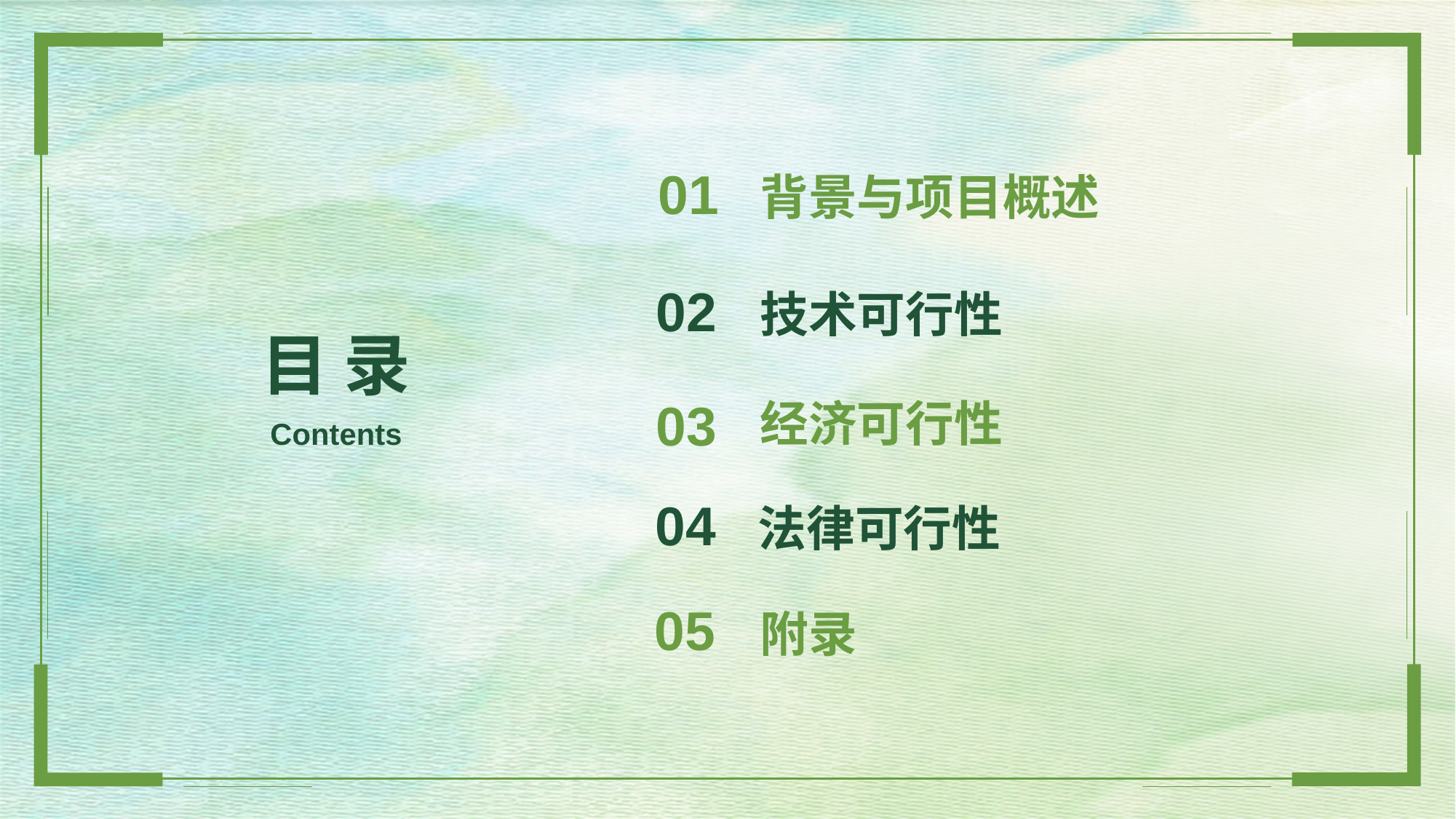

01
背景与项目概述
02
技术可行性
目 录
03
经济可行性
Contents
04
法律可行性
05
附录